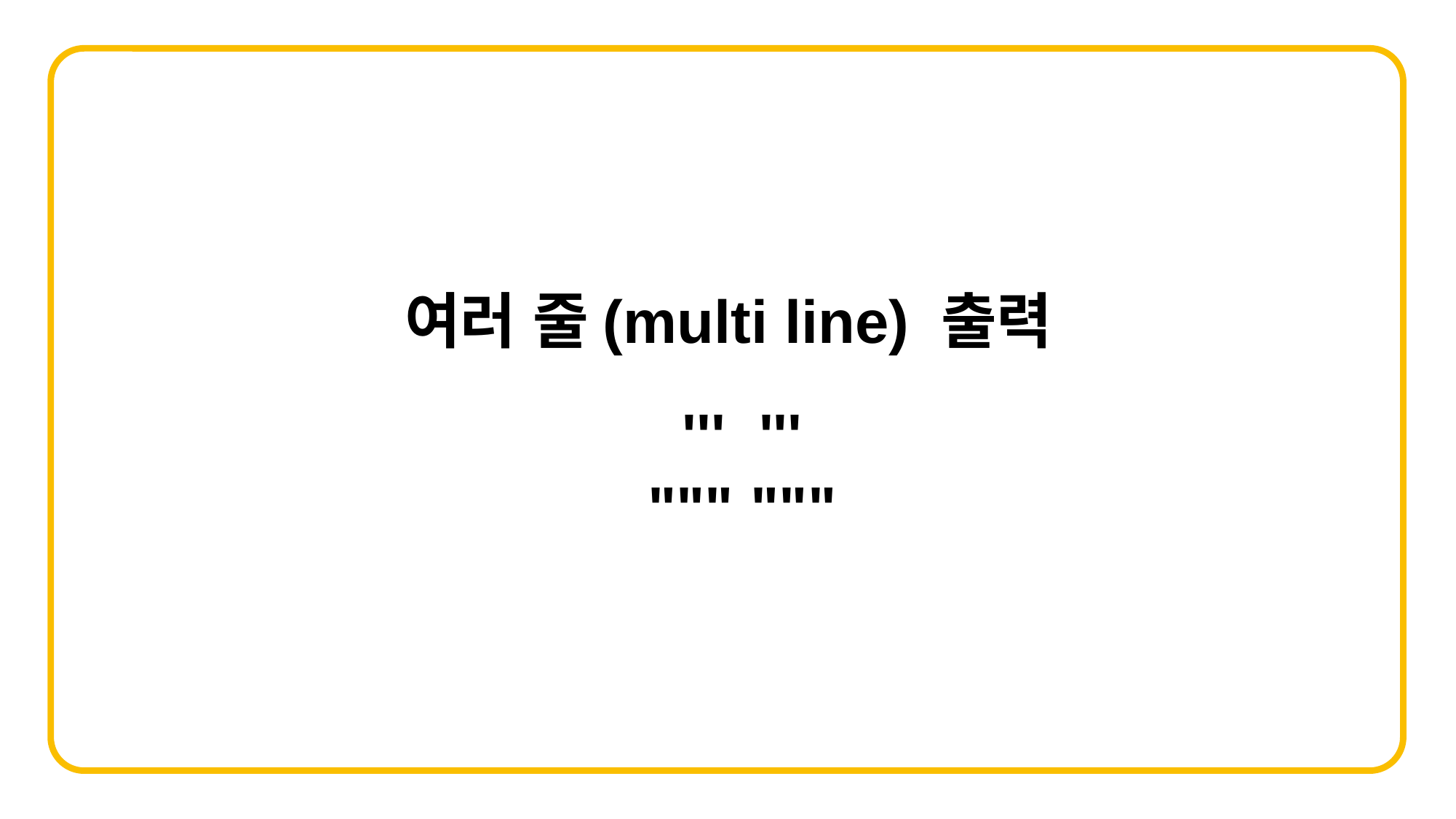

여러 줄(multi line) 출력
'''  '''
""" """